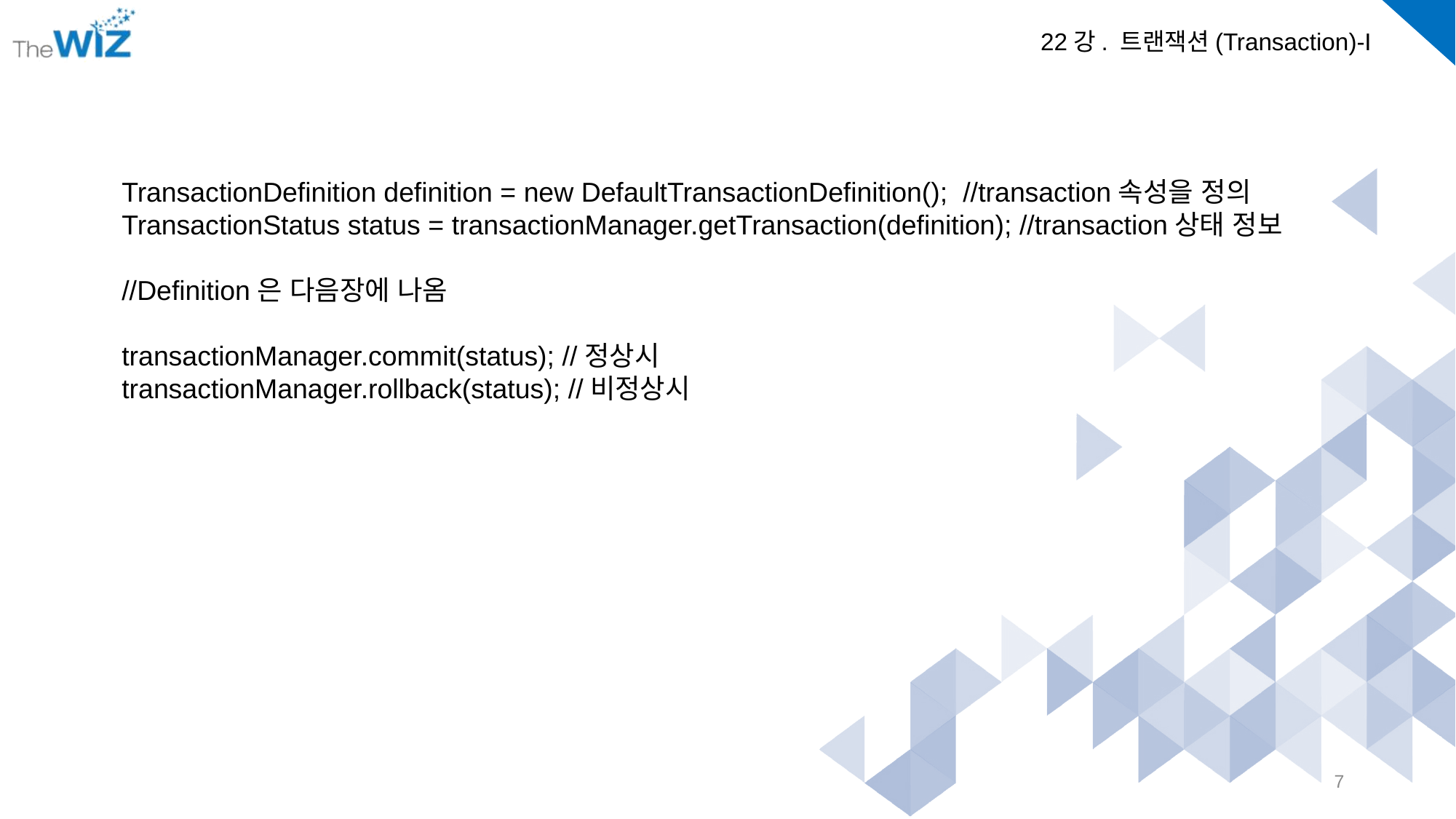

TransactionDefinition definition = new DefaultTransactionDefinition();  //transaction속성을 정의
TransactionStatus status = transactionManager.getTransaction(definition); //transaction상태 정보
//Definition은 다음장에 나옴
transactionManager.commit(status); //정상시
transactionManager.rollback(status); //비정상시

7